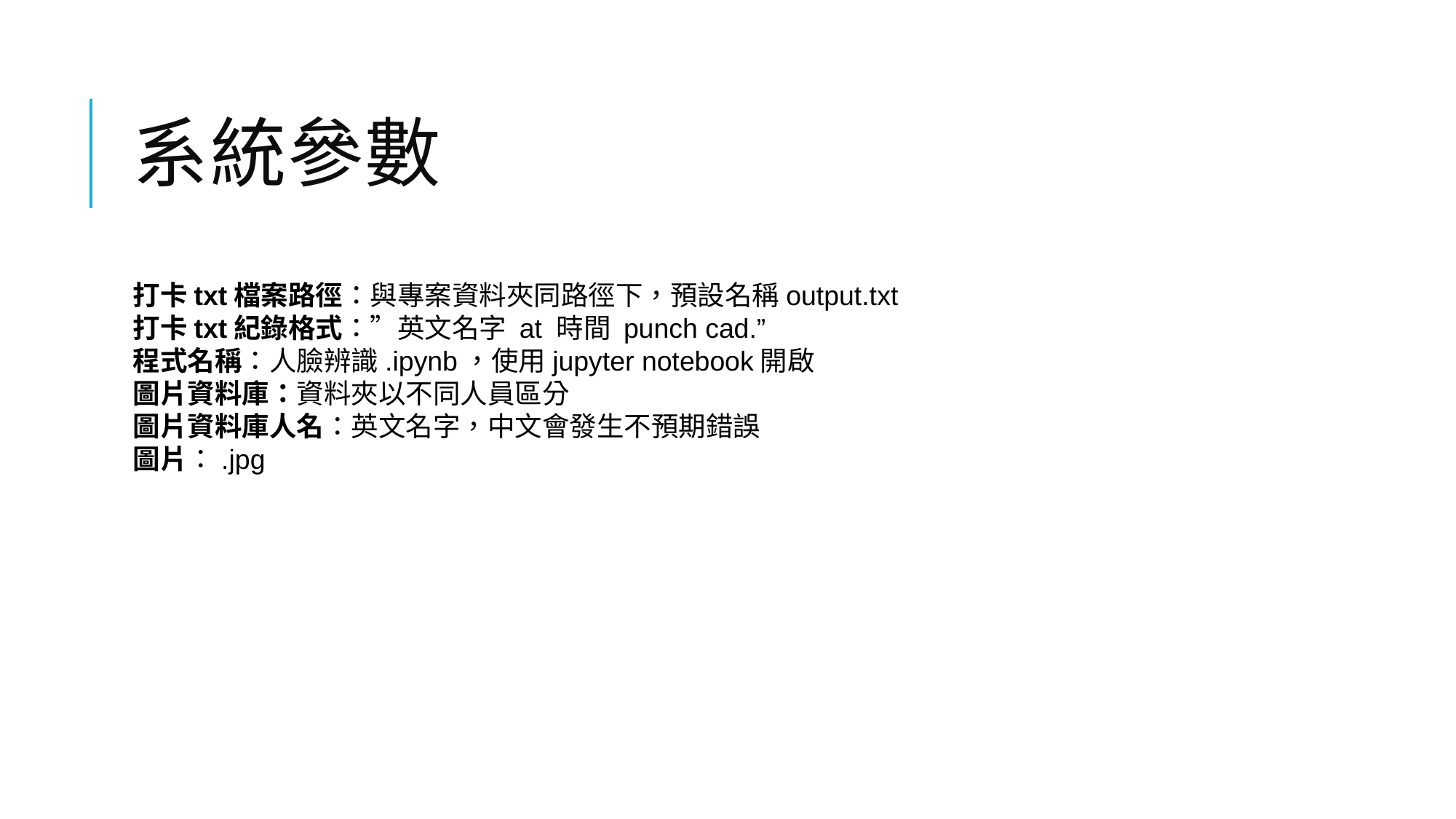

# 系統參數
打卡txt檔案路徑：與專案資料夾同路徑下，預設名稱output.txt
打卡txt紀錄格式：”英文名字 at 時間 punch cad.”
程式名稱：人臉辨識.ipynb，使用jupyter notebook開啟
圖片資料庫：資料夾以不同人員區分
圖片資料庫人名：英文名字，中文會發生不預期錯誤
圖片：.jpg